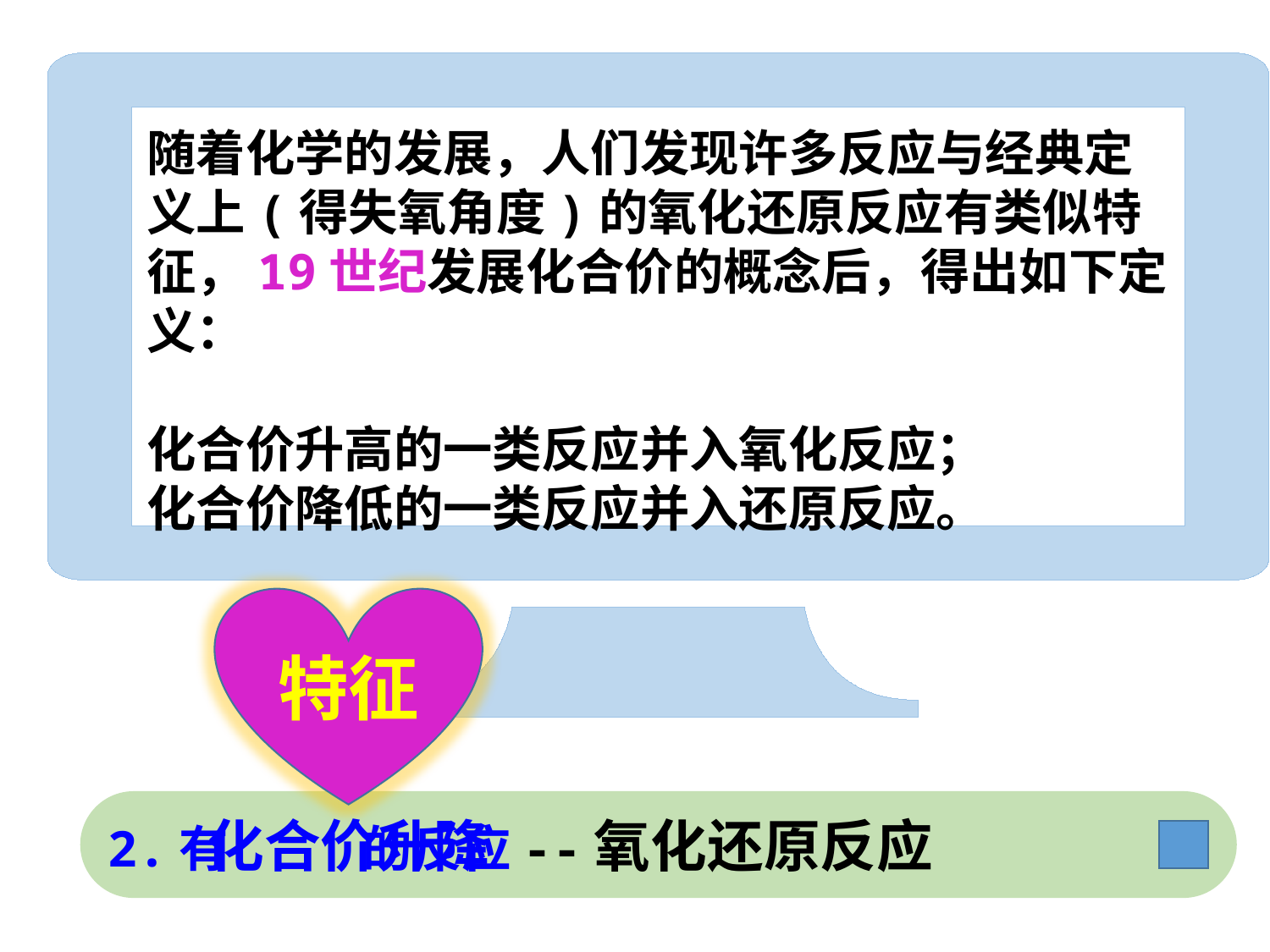

随着化学的发展，人们发现许多反应与经典定义上(得失氧角度)的氧化还原反应有类似特征，19世纪发展化合价的概念后，得出如下定义：

化合价升高的一类反应并入氧化反应；
化合价降低的一类反应并入还原反应。

特征
2.有            的反应--氧化还原反应
化合价升降